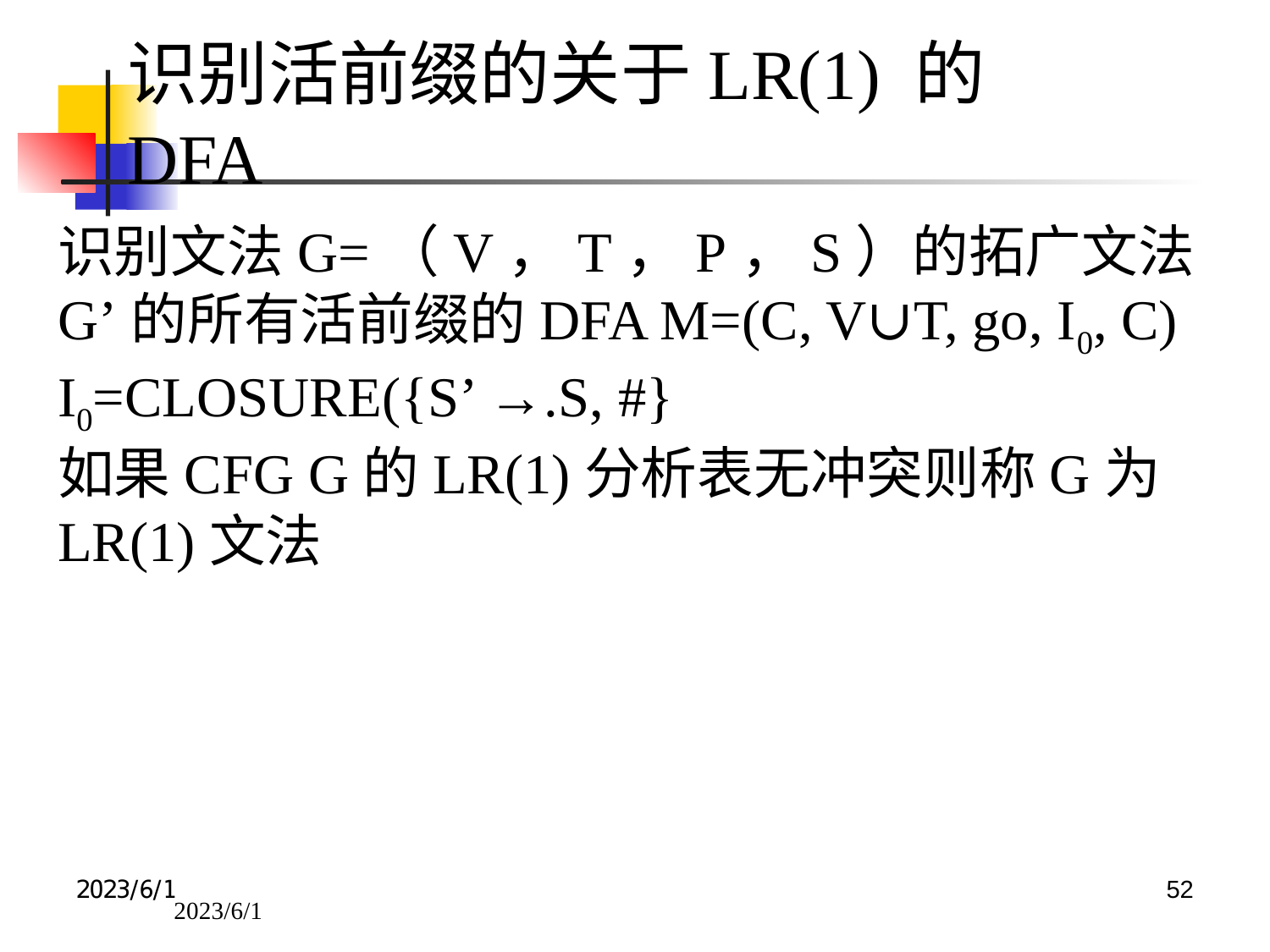

识别活前缀的关于LR(1) 的DFA
识别文法G=（V，T，P，S）的拓广文法G’的所有活前缀的DFA M=(C, V∪T, go, I0, C)
I0=CLOSURE({S’ →.S, #}
如果CFG G的LR(1)分析表无冲突则称G为LR(1)文法
2023/6/1
2023/6/1
52